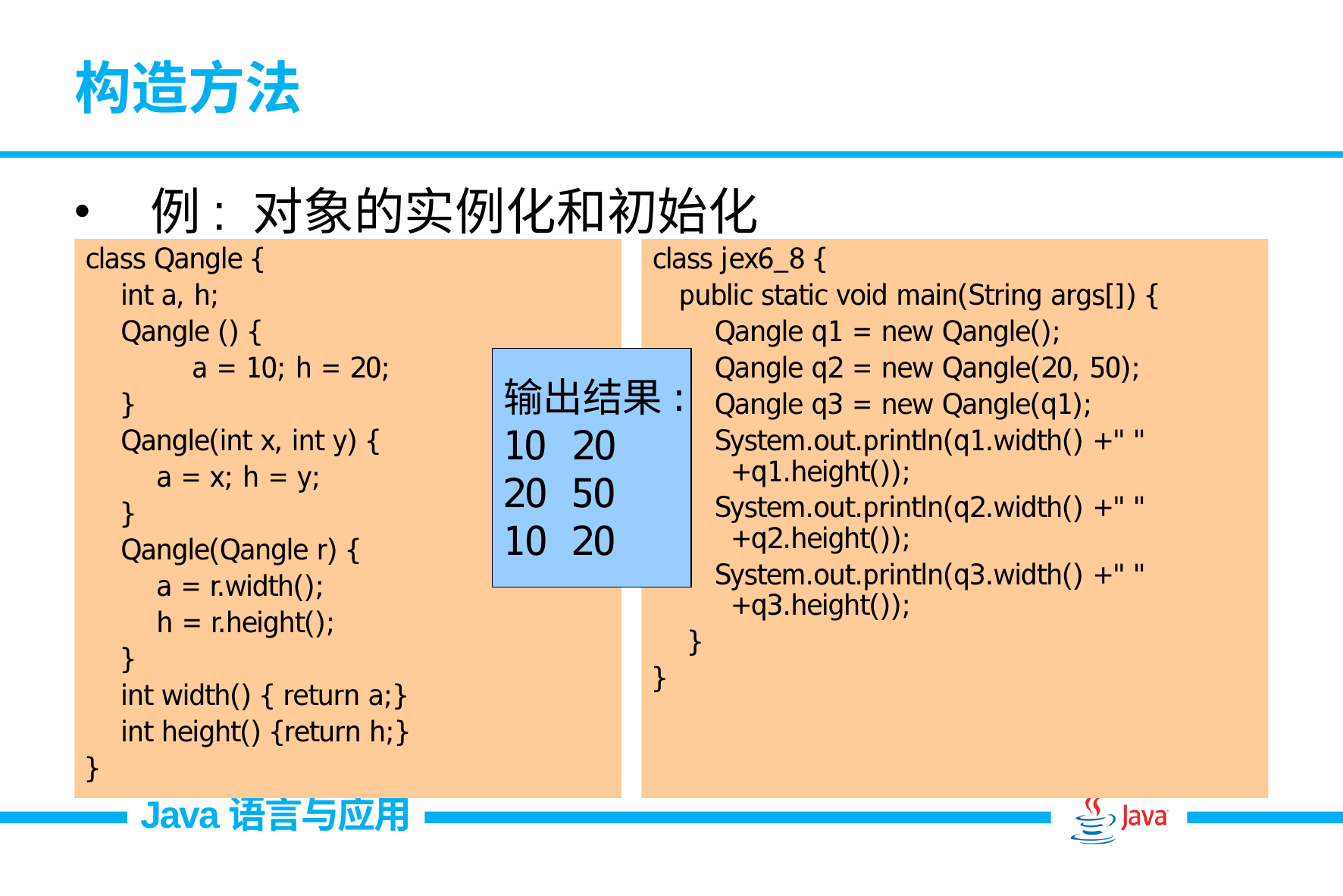

# 构造方法
例: 对象的实例化和初始化
class Qangle {
    int a, h;
    Qangle () {
            a = 10; h = 20;
    }
    Qangle(int x, int y) {
        a = x; h = y;
    }
    Qangle(Qangle r) {
        a = r.width();
        h = r.height();
    }
    int width() { return a;}
    int height() {return h;}
}
class jex6_8 {
   public static void main(String args[]) {
       Qangle q1 = new Qangle();
       Qangle q2 = new Qangle(20, 50);
       Qangle q3 = new Qangle(q1);
       System.out.println(q1.width() +" "                 +q1.height());
       System.out.println(q2.width() +" "                 +q2.height());
       System.out.println(q3.width() +" "                 +q3.height());
    }
}
输出结果:
 20
20  50
10  20
51